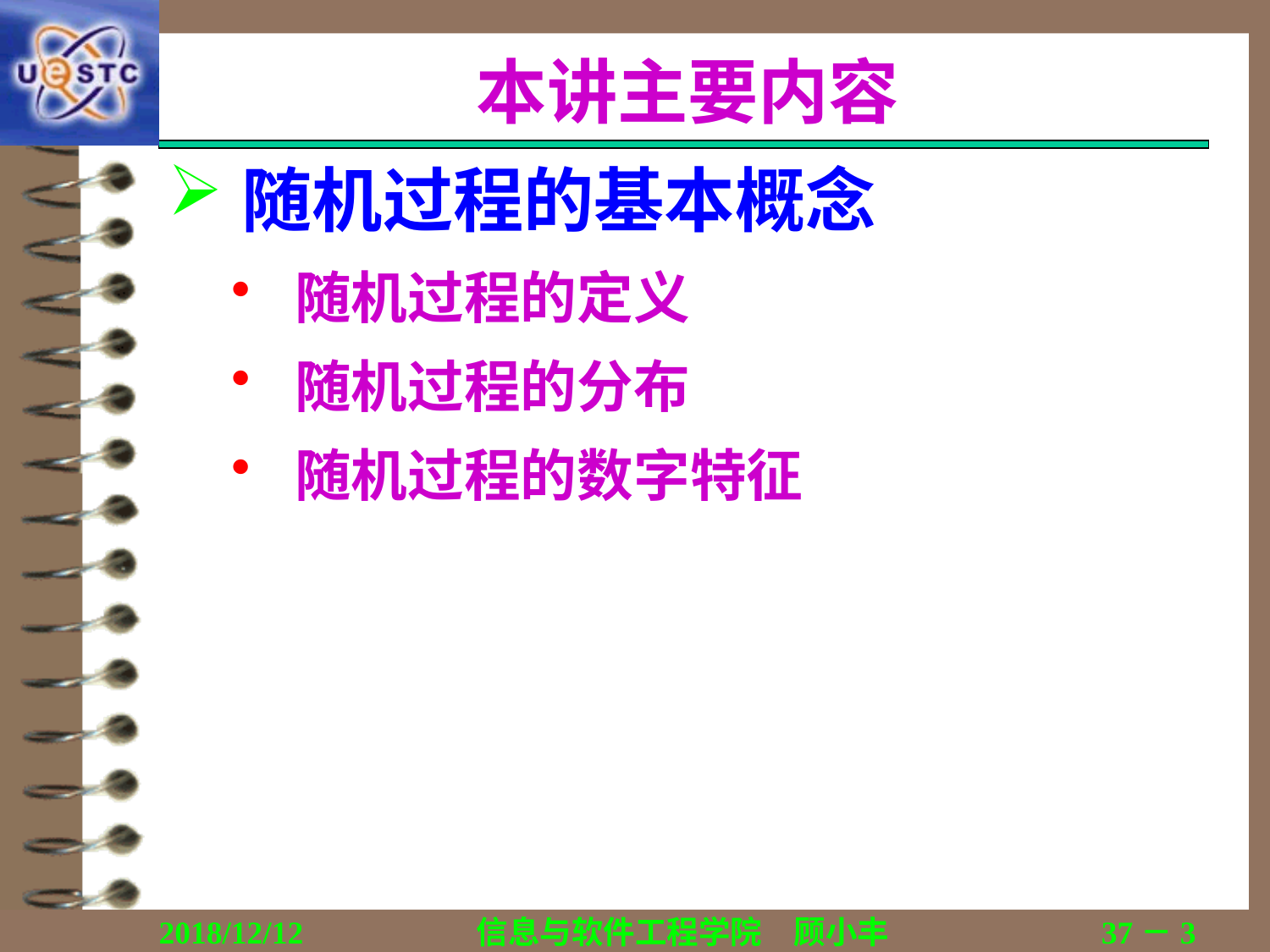

# 本讲主要内容
随机过程的基本概念
随机过程的定义
随机过程的分布
随机过程的数字特征
2018/12/12
信息与软件工程学院　顾小丰
37－3